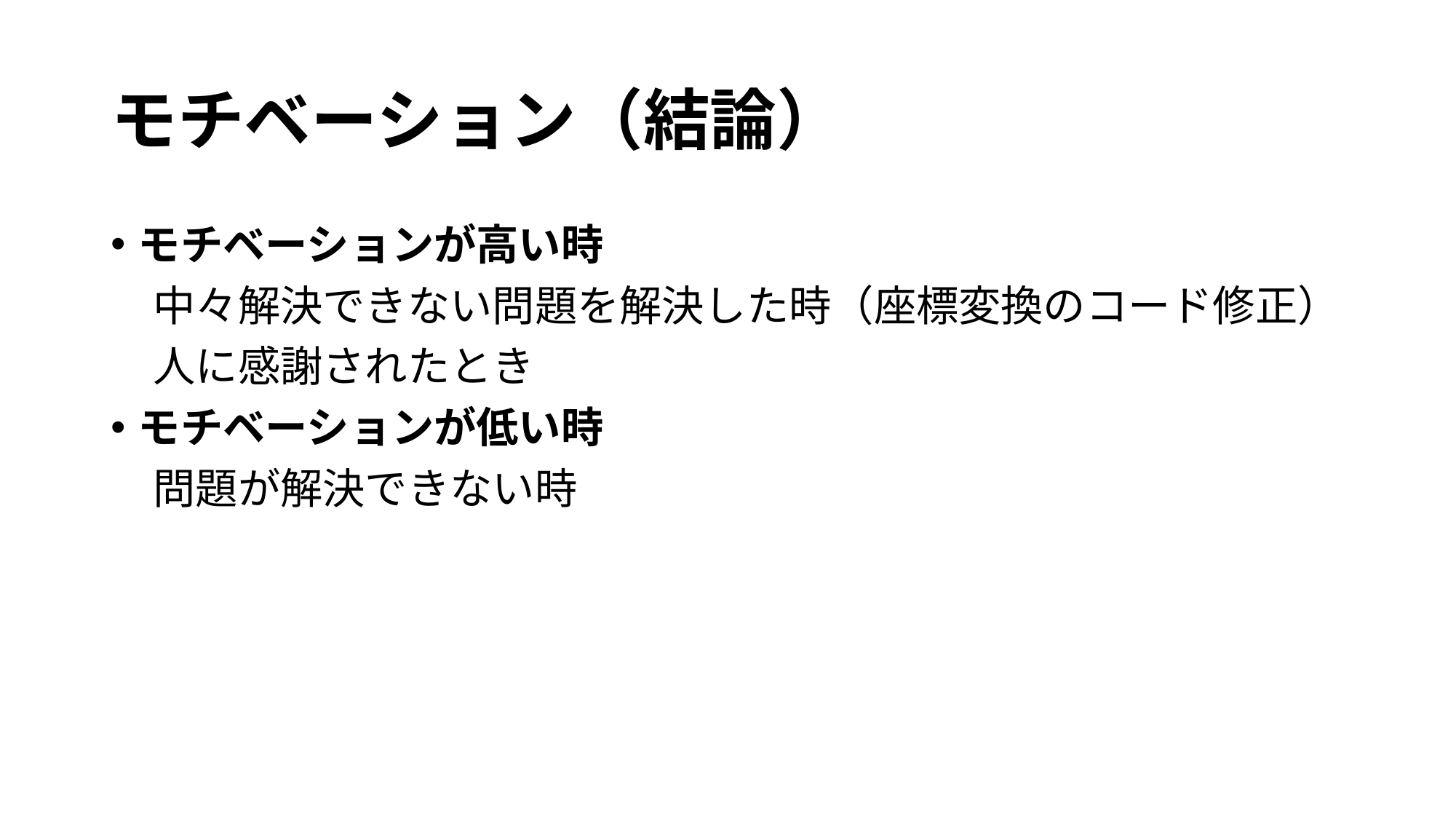

# モチベーション（結論）
モチベーションが高い時
　中々解決できない問題を解決した時（座標変換のコード修正）
　人に感謝されたとき
モチベーションが低い時
　問題が解決できない時